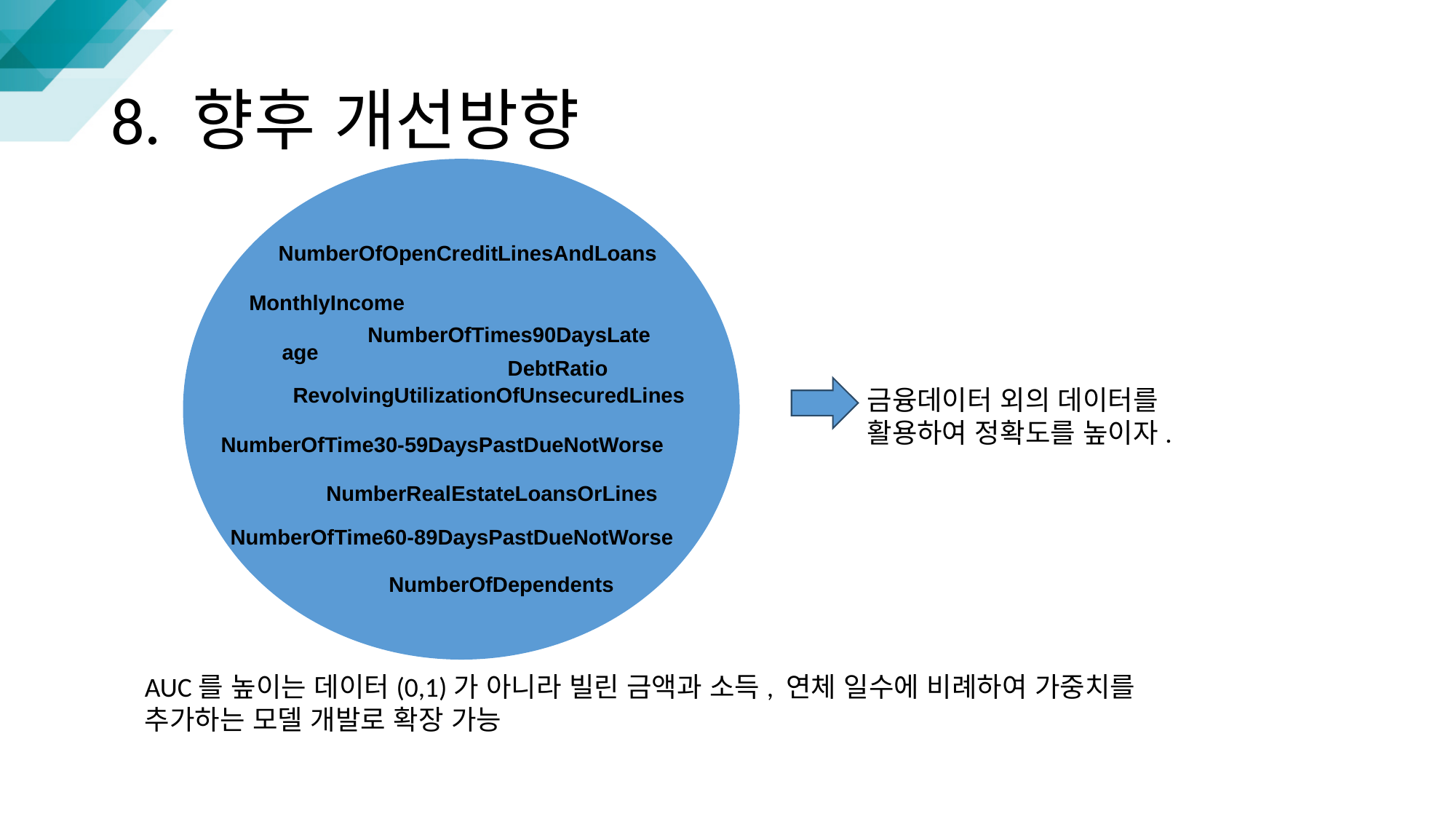

# 8. 향후 개선방향

NumberOfOpenCreditLinesAndLoans
MonthlyIncome
NumberOfTimes90DaysLate
age
DebtRatio
RevolvingUtilizationOfUnsecuredLines
NumberOfTime30-59DaysPastDueNotWorse
NumberRealEstateLoansOrLines
NumberOfTime60-89DaysPastDueNotWorse
NumberOfDependents

금융데이터 외의 데이터를 활용하여 정확도를 높이자.

AUC를 높이는 데이터(0,1)가 아니라 빌린 금액과 소득, 연체 일수에 비례하여 가중치를 추가하는 모델 개발로 확장 가능